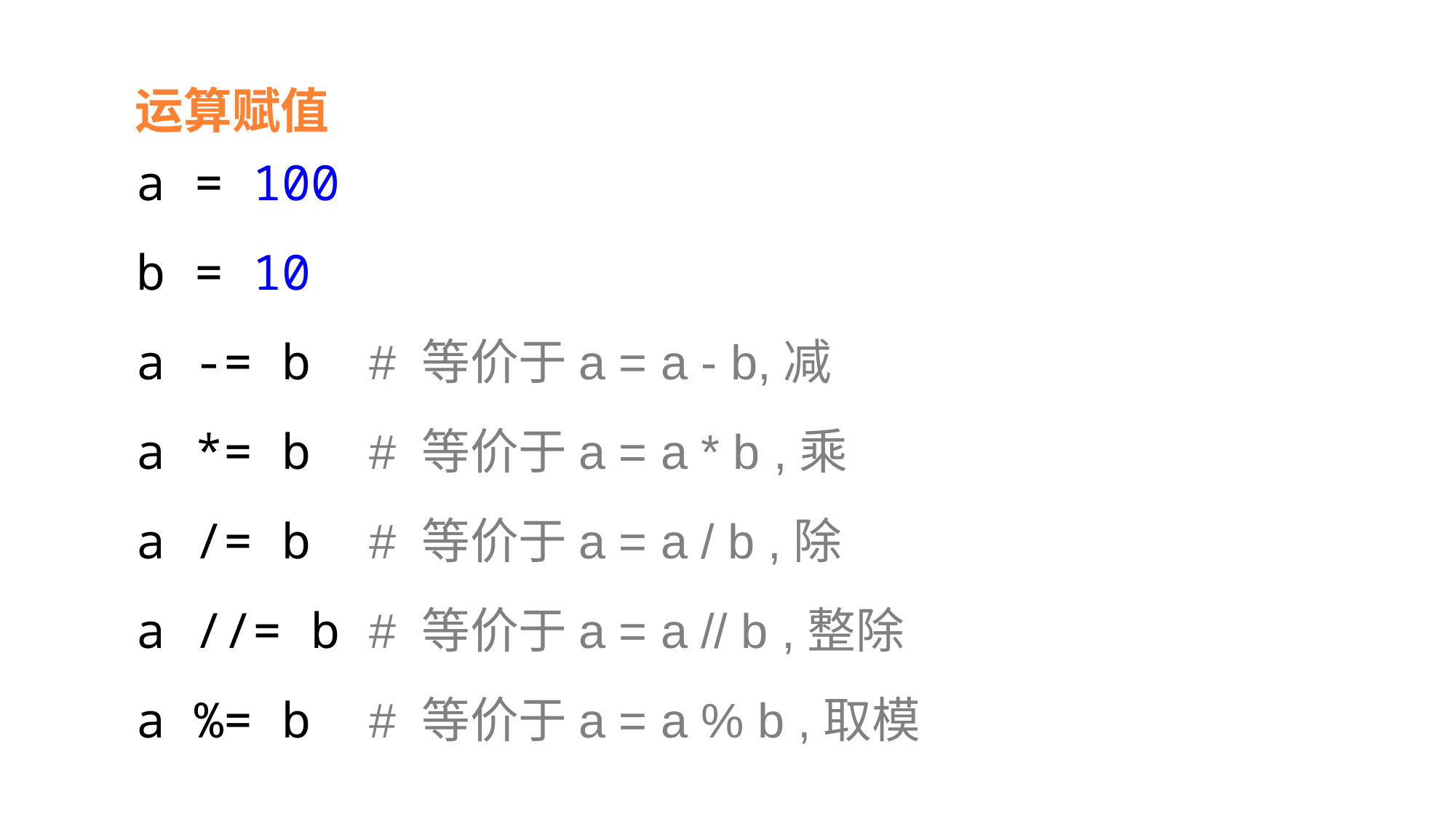

运算赋值
a = 100
b = 10
a -= b  # 等价于a = a - b,减
a *= b  # 等价于a = a * b ,乘
a /= b  # 等价于a = a / b ,除
a //= b # 等价于a = a // b ,整除
a %= b  # 等价于a = a % b ,取模